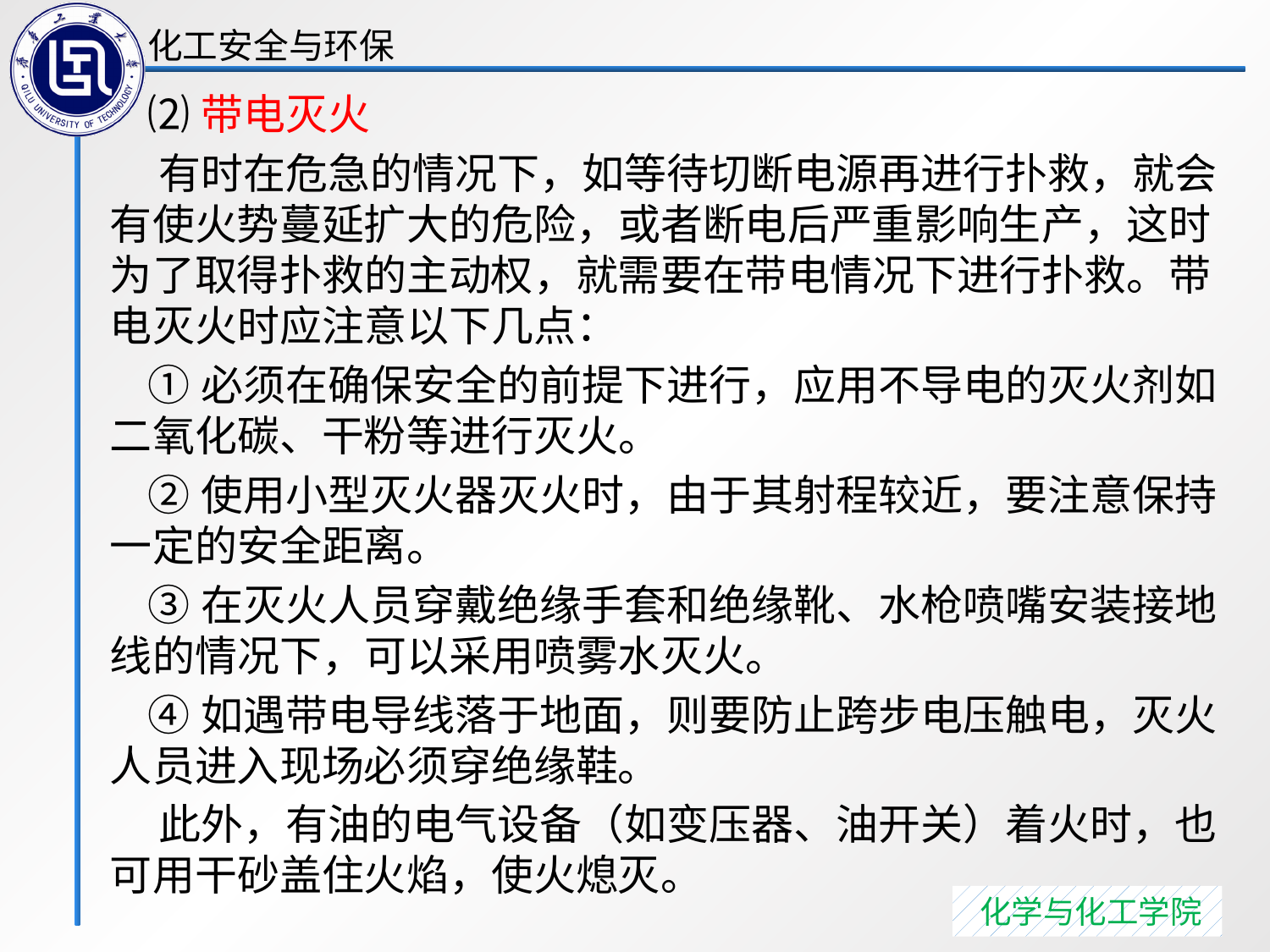

⑵带电灭火
    有时在危急的情况下，如等待切断电源再进行扑救，就会有使火势蔓延扩大的危险，或者断电后严重影响生产，这时为了取得扑救的主动权，就需要在带电情况下进行扑救。带电灭火时应注意以下几点：
    ①必须在确保安全的前提下进行，应用不导电的灭火剂如二氧化碳、干粉等进行灭火。
    ②使用小型灭火器灭火时，由于其射程较近，要注意保持一定的安全距离。
    ③在灭火人员穿戴绝缘手套和绝缘靴、水枪喷嘴安装接地线的情况下，可以采用喷雾水灭火。
    ④如遇带电导线落于地面，则要防止跨步电压触电，灭火人员进入现场必须穿绝缘鞋。
    此外，有油的电气设备（如变压器、油开关）着火时，也可用干砂盖住火焰，使火熄灭。